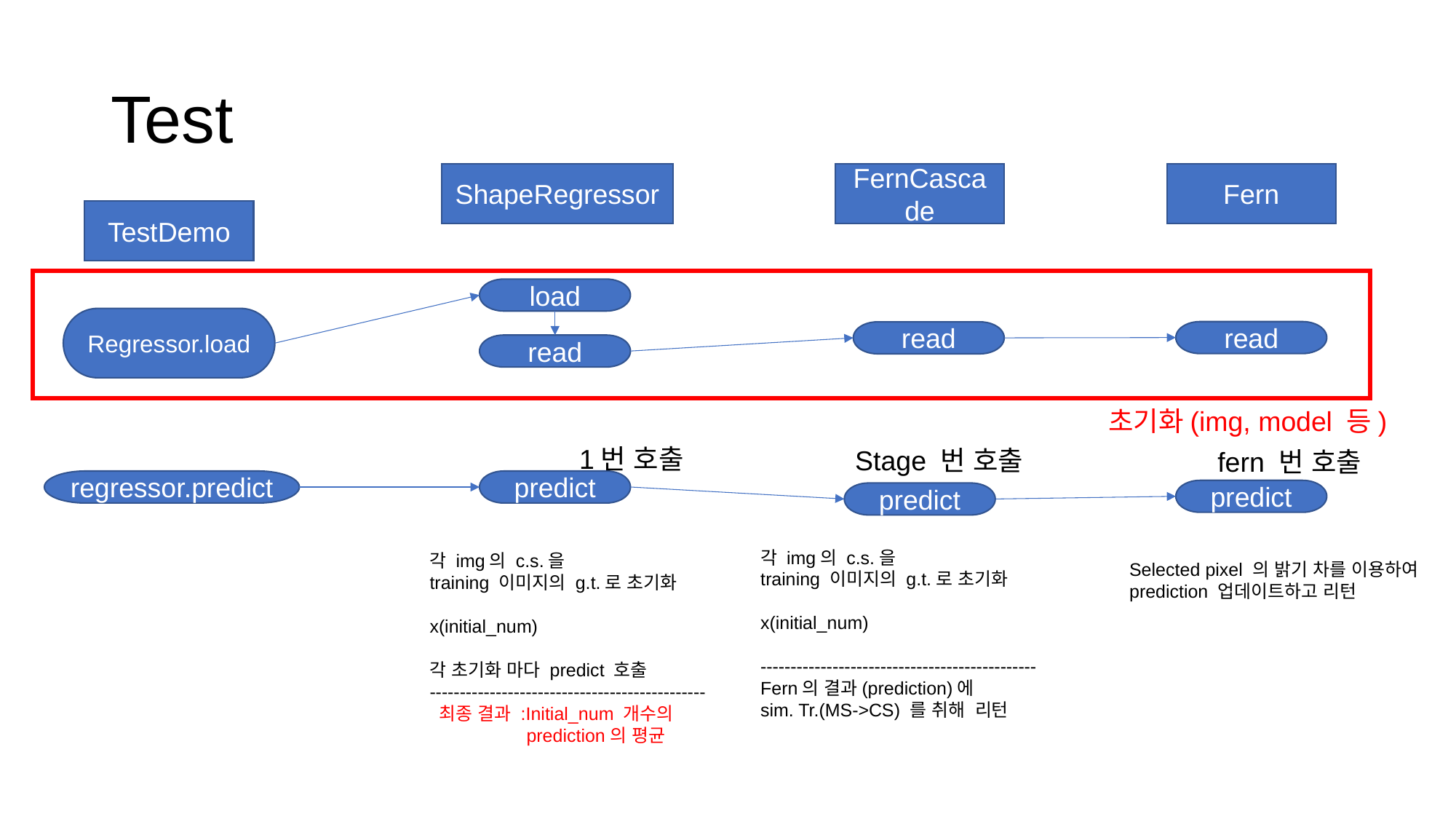

# Test
FernCascade
Fern
ShapeRegressor
TestDemo

load
Regressor.load
read
read
read
초기화(img, model 등)
1번 호출
Stage 번 호출
fern 번 호출
regressor.predict
predict
predict
predict
각 img의 c.s.을
training 이미지의 g.t.로 초기화                                            	              x(initial_num)

----------------------------------------------
Fern의 결과(prediction)에
sim. Tr.(MS->CS) 를 취해  리턴

각 img의 c.s.을
training 이미지의 g.t.로 초기화                                            	              x(initial_num)

각 초기화 마다 predict 호출
----------------------------------------------
 최종 결과 :Initial_num 개수의
                   prediction의 평균
Selected pixel 의 밝기 차를 이용하여 prediction 업데이트하고 리턴